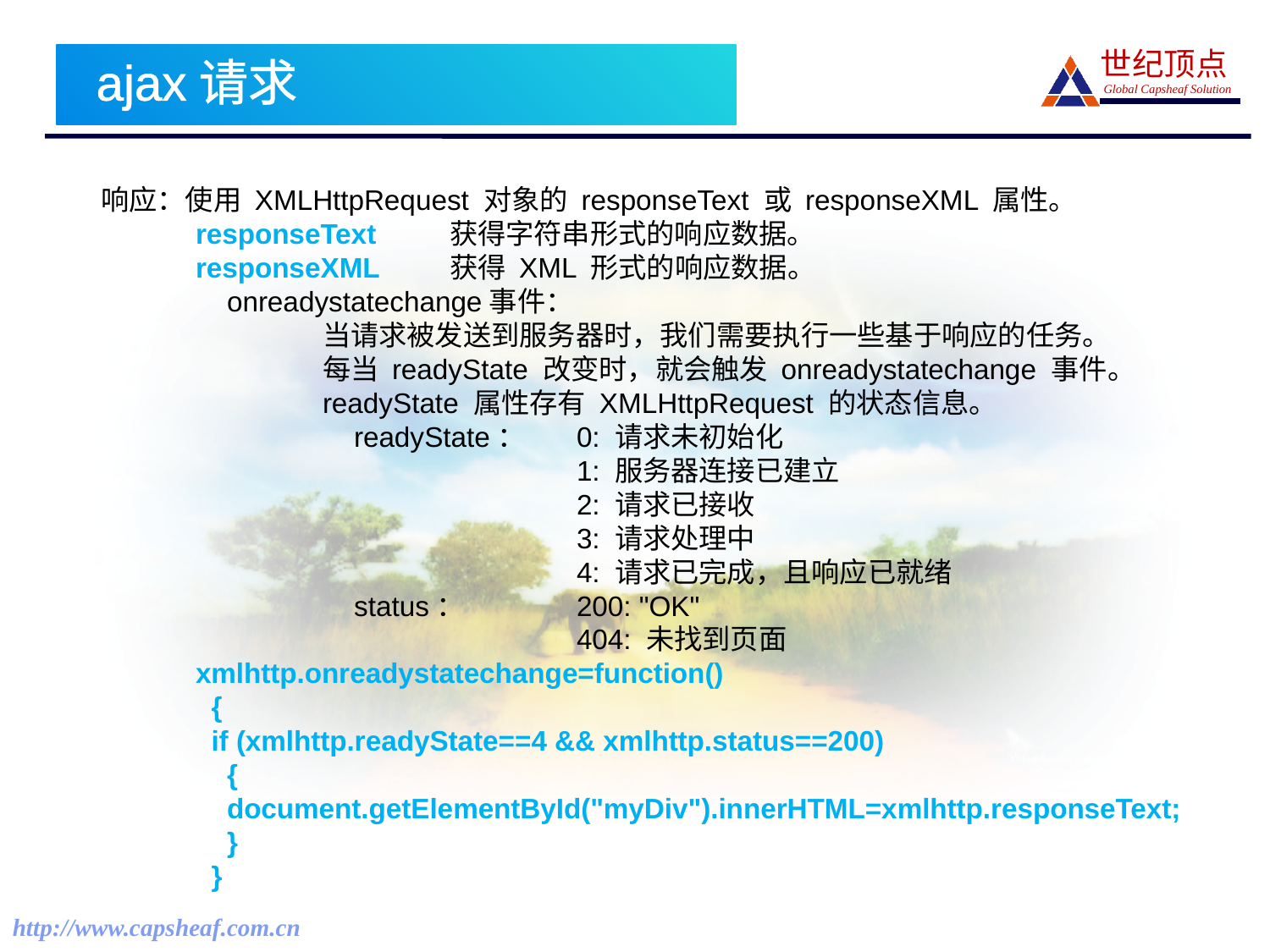

ajax请求
    响应：使用 XMLHttpRequest 对象的 responseText 或 responseXML 属性。
responseText	获得字符串形式的响应数据。
responseXML	获得 XML 形式的响应数据。
    onreadystatechange事件：
	当请求被发送到服务器时，我们需要执行一些基于响应的任务。
	每当 readyState 改变时，就会触发 onreadystatechange 事件。
	readyState 属性存有 XMLHttpRequest 的状态信息。
	    readyState：	0: 请求未初始化
			1: 服务器连接已建立
			2: 请求已接收
			3: 请求处理中
			4: 请求已完成，且响应已就绪
	    status：	200: "OK"
			404: 未找到页面
xmlhttp.onreadystatechange=function()
  {
  if (xmlhttp.readyState==4 && xmlhttp.status==200)
    {
    document.getElementById("myDiv").innerHTML=xmlhttp.responseText;
    }
  }